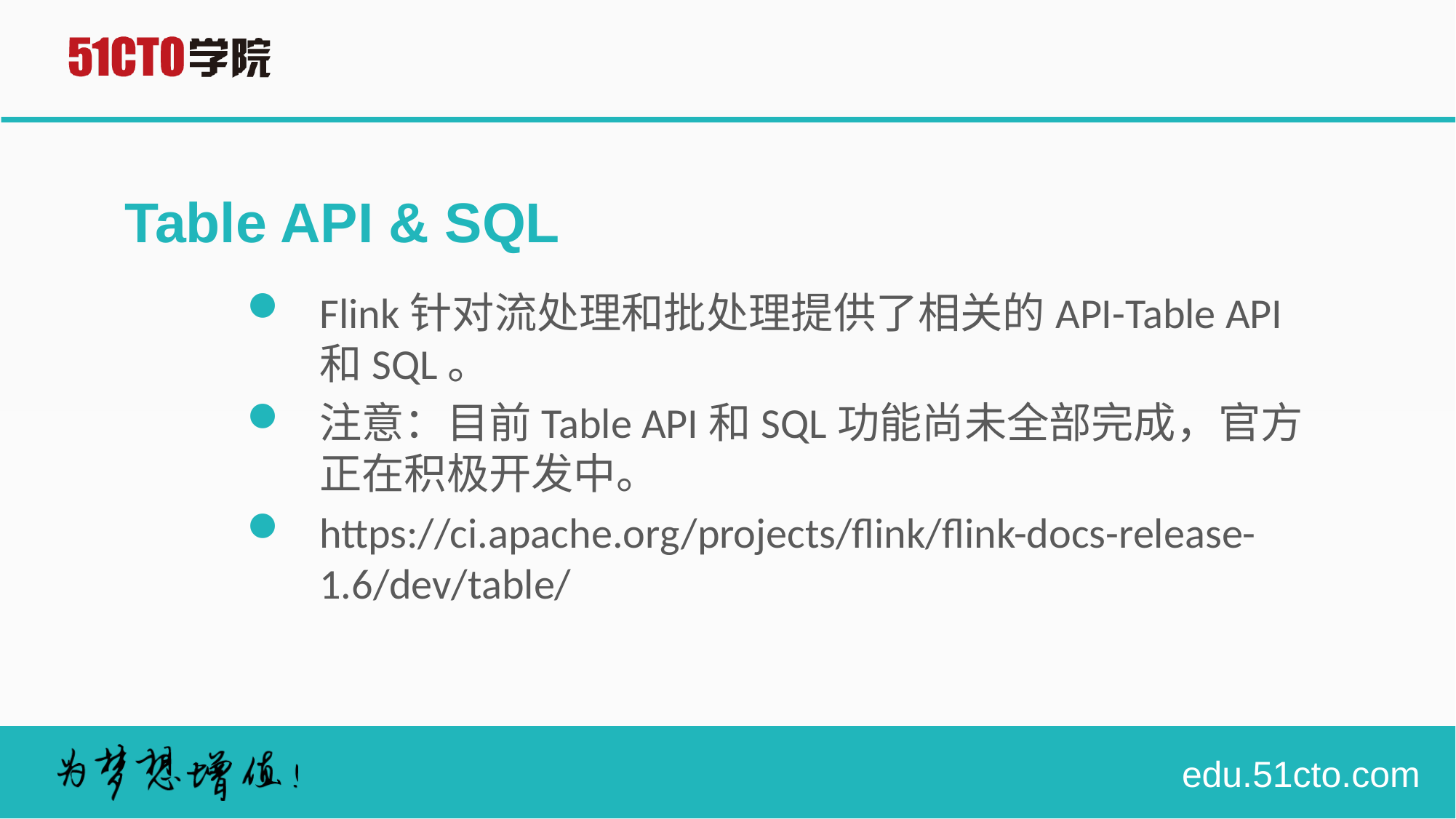

# Table API & SQL
Flink针对流处理和批处理提供了相关的API-Table API和SQL。
注意：目前Table API和SQL功能尚未全部完成，官方正在积极开发中。
https://ci.apache.org/projects/flink/flink-docs-release-1.6/dev/table/